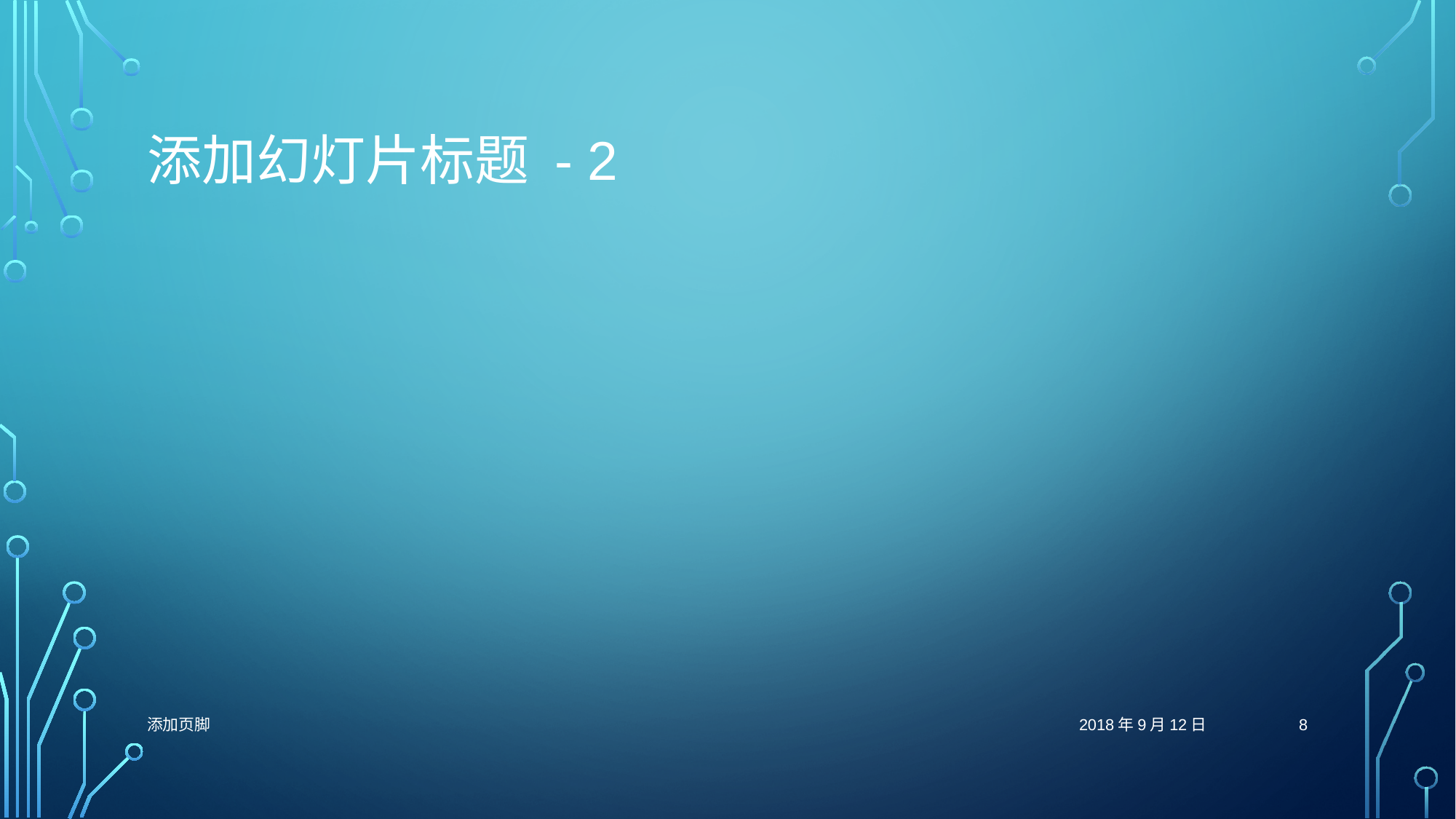

# 添加幻灯片标题 - 2

8
添加页脚
2018年9月12日